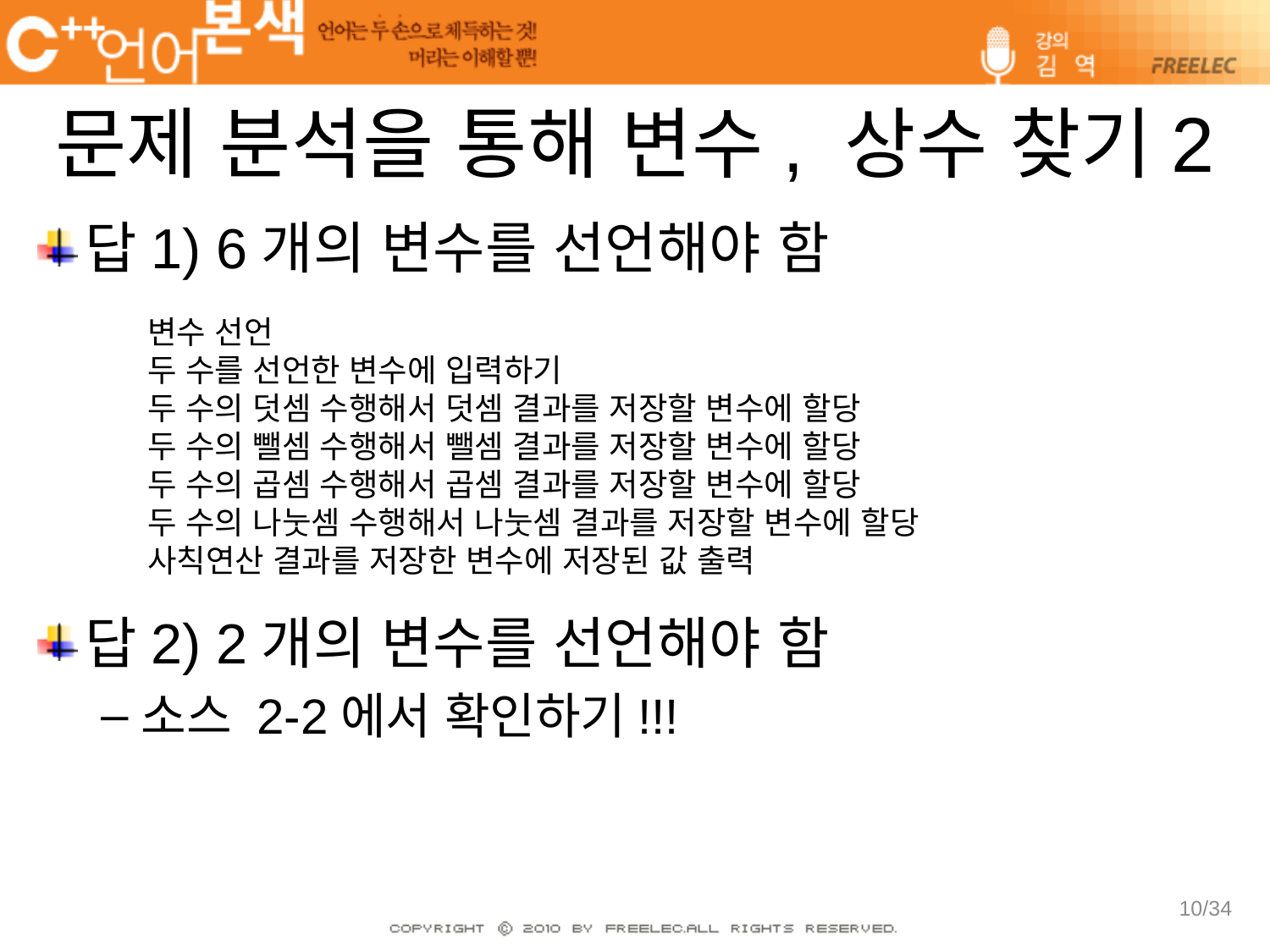

# 문제 분석을 통해 변수, 상수 찾기2
답1) 6개의 변수를 선언해야 함

답2) 2개의 변수를 선언해야 함
소스 2-2에서 확인하기!!!
변수 선언
두 수를 선언한 변수에 입력하기
두 수의 덧셈 수행해서 덧셈 결과를 저장할 변수에 할당
두 수의 뺄셈 수행해서 뺄셈 결과를 저장할 변수에 할당
두 수의 곱셈 수행해서 곱셈 결과를 저장할 변수에 할당
두 수의 나눗셈 수행해서 나눗셈 결과를 저장할 변수에 할당
사칙연산 결과를 저장한 변수에 저장된 값 출력

10/34